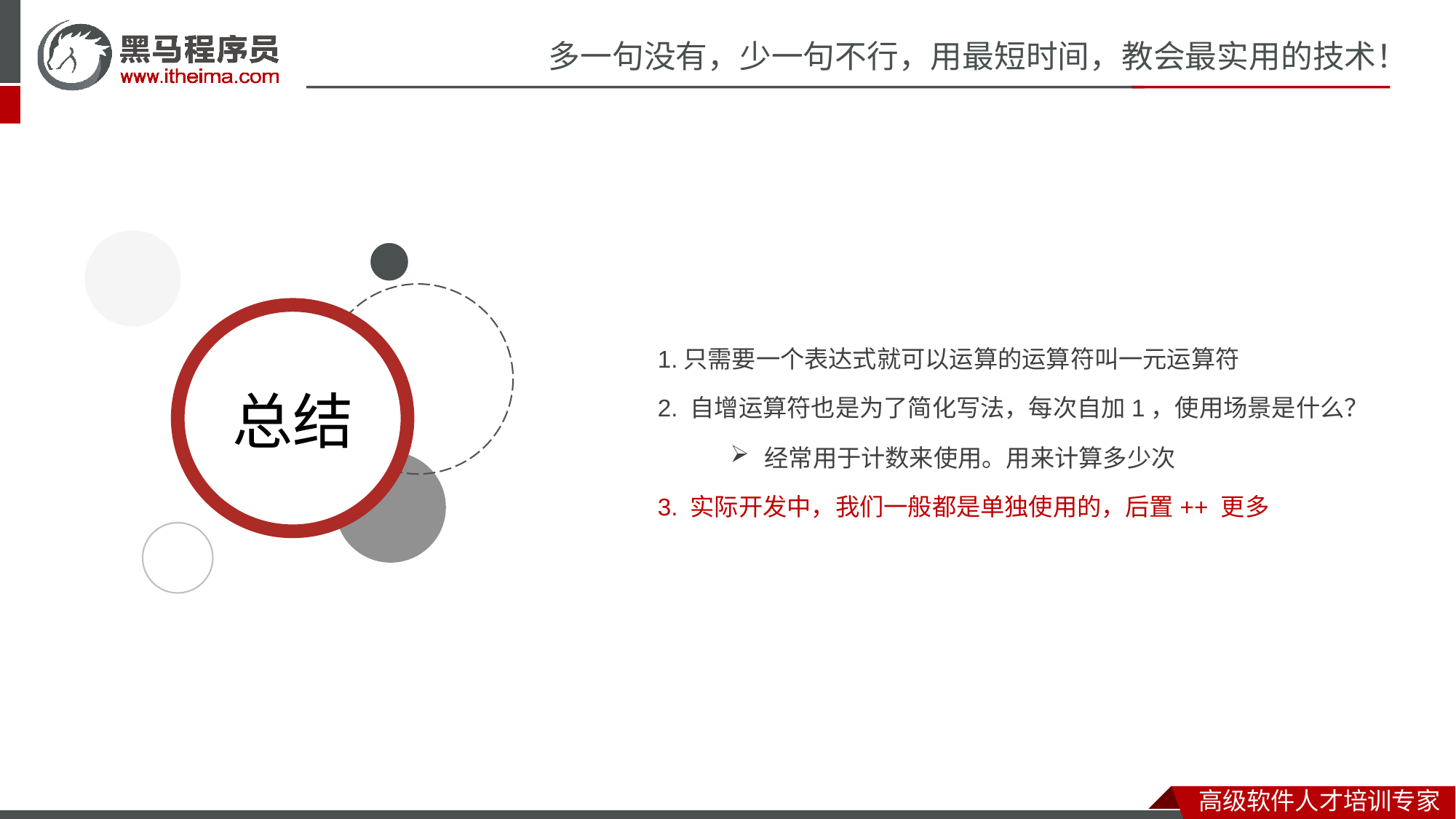

1.只需要一个表达式就可以运算的运算符叫一元运算符
2. 自增运算符也是为了简化写法，每次自加1，使用场景是什么？
经常用于计数来使用。用来计算多少次
3. 实际开发中，我们一般都是单独使用的，后置++ 更多